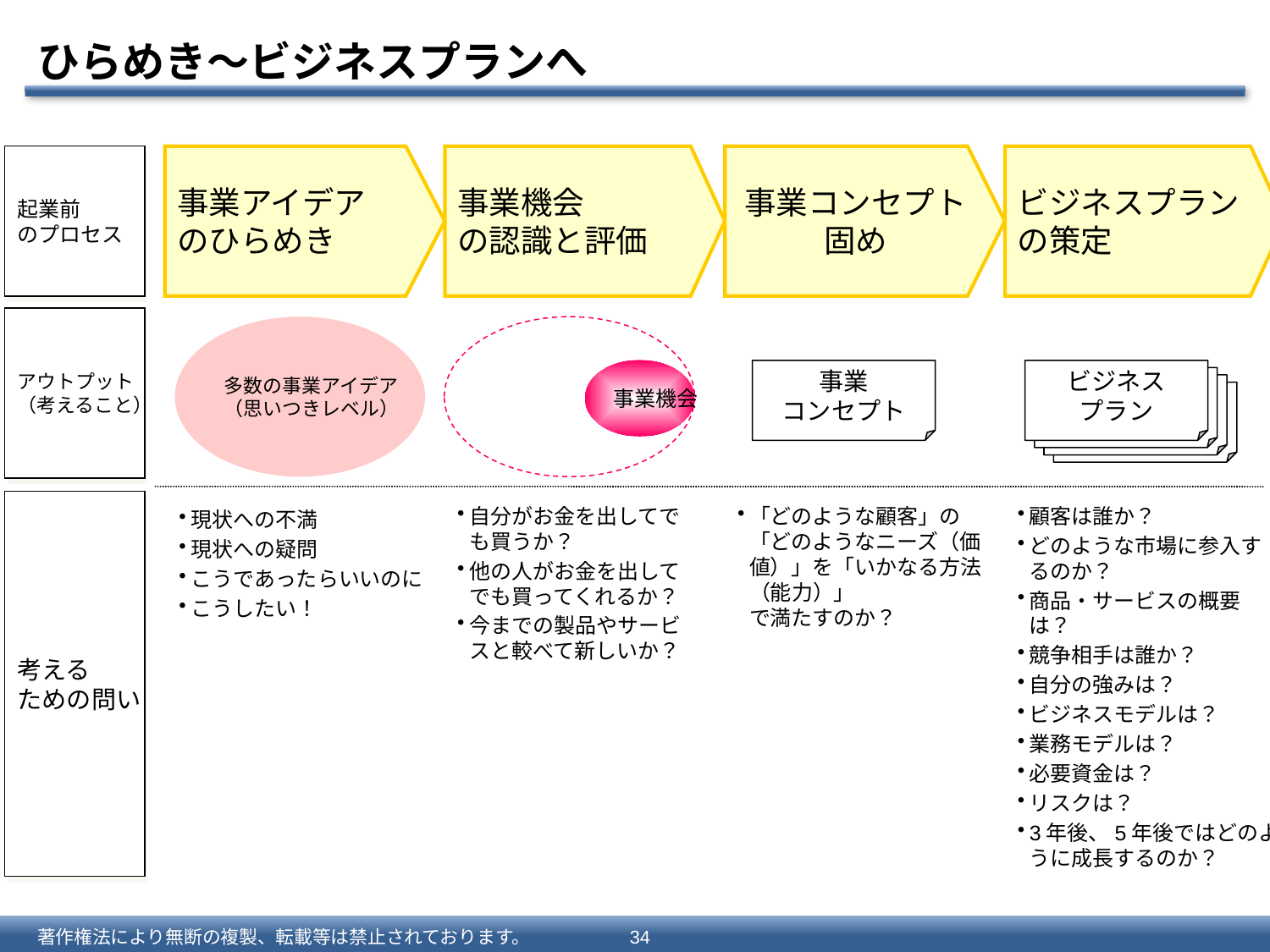

# ひらめき～ビジネスプランへ
起業前
のプロセス
事業アイデア
のひらめき
事業機会
の認識と評価
事業コンセプト
固め
ビジネスプラン
の策定
アウトプット
（考えること）
多数の事業アイデア
（思いつきレベル）

事業機会
事業
コンセプト
ビジネス
プラン

考える
ための問い
自分がお金を出してでも買うか？
他の人がお金を出してでも買ってくれるか？
今までの製品やサービスと較べて新しいか？

「どのような顧客」の
「どのようなニーズ（価値）」を「いかなる方法（能力）」
で満たすのか？
顧客は誰か？
どのような市場に参入するのか？
商品・サービスの概要は？
競争相手は誰か？
自分の強みは？
ビジネスモデルは？
業務モデルは？
必要資金は？
リスクは？
3年後、5年後ではどのように成長するのか？
現状への不満
現状への疑問
こうであったらいいのに
こうしたい！